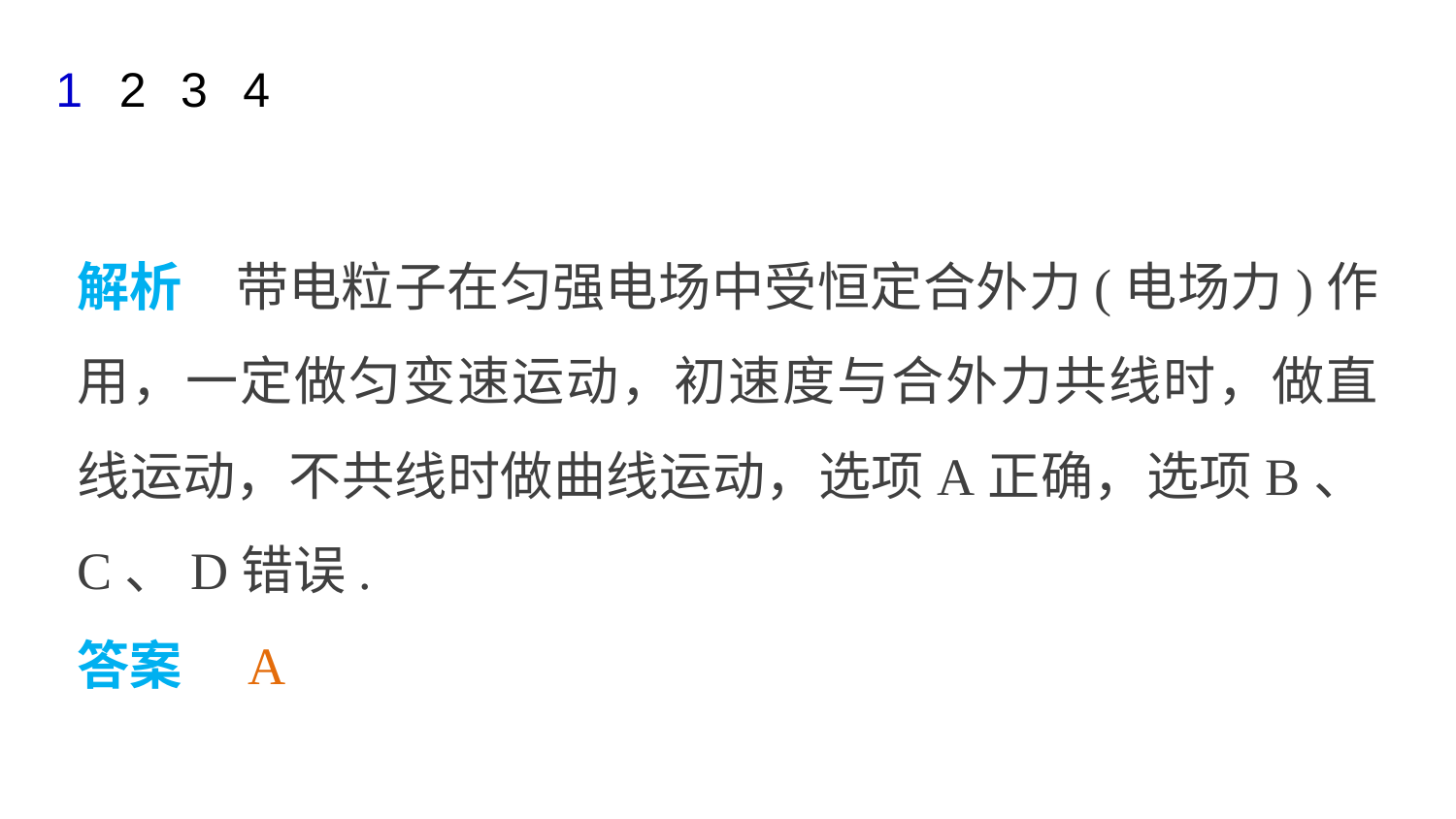

1
2
3
4
解析　带电粒子在匀强电场中受恒定合外力(电场力)作用，一定做匀变速运动，初速度与合外力共线时，做直线运动，不共线时做曲线运动，选项A正确，选项B、C、D错误.
答案　A